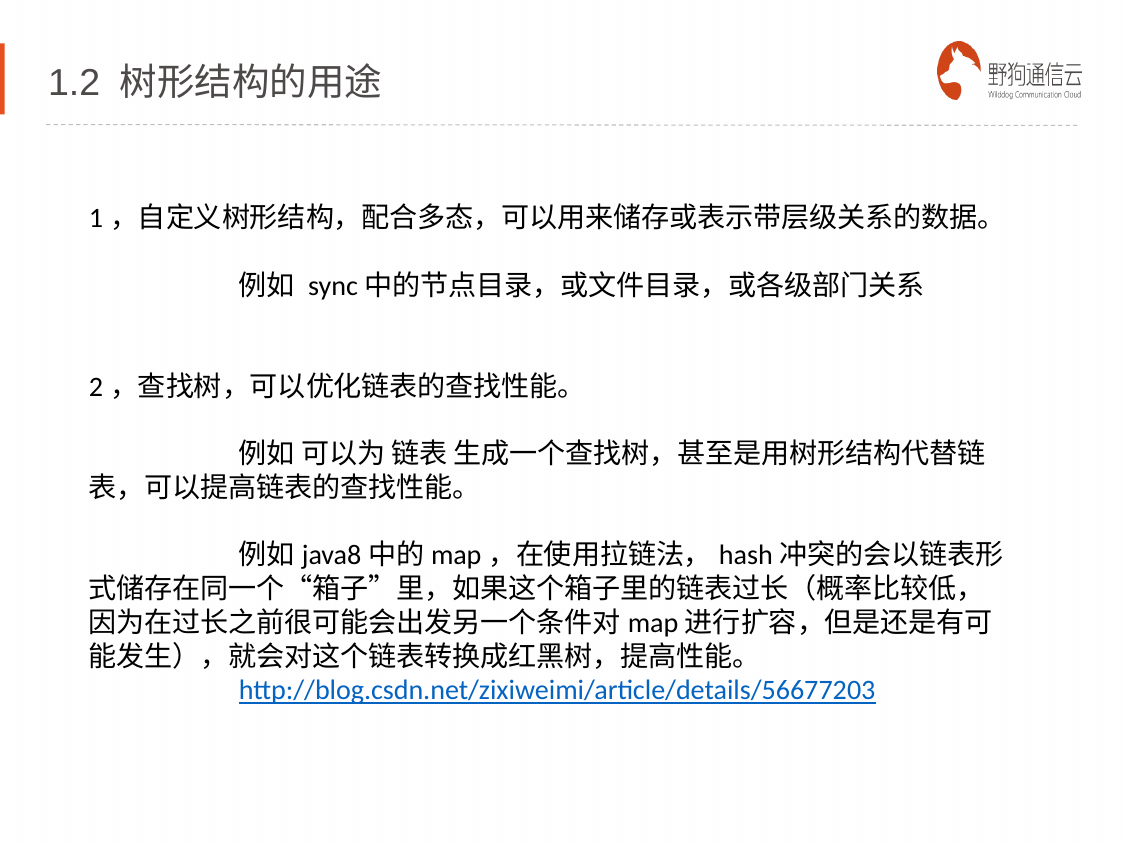

# 1.2 树形结构的用途
1，自定义树形结构，配合多态，可以用来储存或表示带层级关系的数据。

	例如 sync中的节点目录，或文件目录，或各级部门关系

2，查找树，可以优化链表的查找性能。

	例如 可以为 链表 生成一个查找树，甚至是用树形结构代替链表，可以提高链表的查找性能。

	例如java8中的map，在使用拉链法，hash冲突的会以链表形式储存在同一个“箱子”里，如果这个箱子里的链表过长（概率比较低，因为在过长之前很可能会出发另一个条件对map进行扩容，但是还是有可能发生），就会对这个链表转换成红黑树，提高性能。
	http://blog.csdn.net/zixiweimi/article/details/56677203